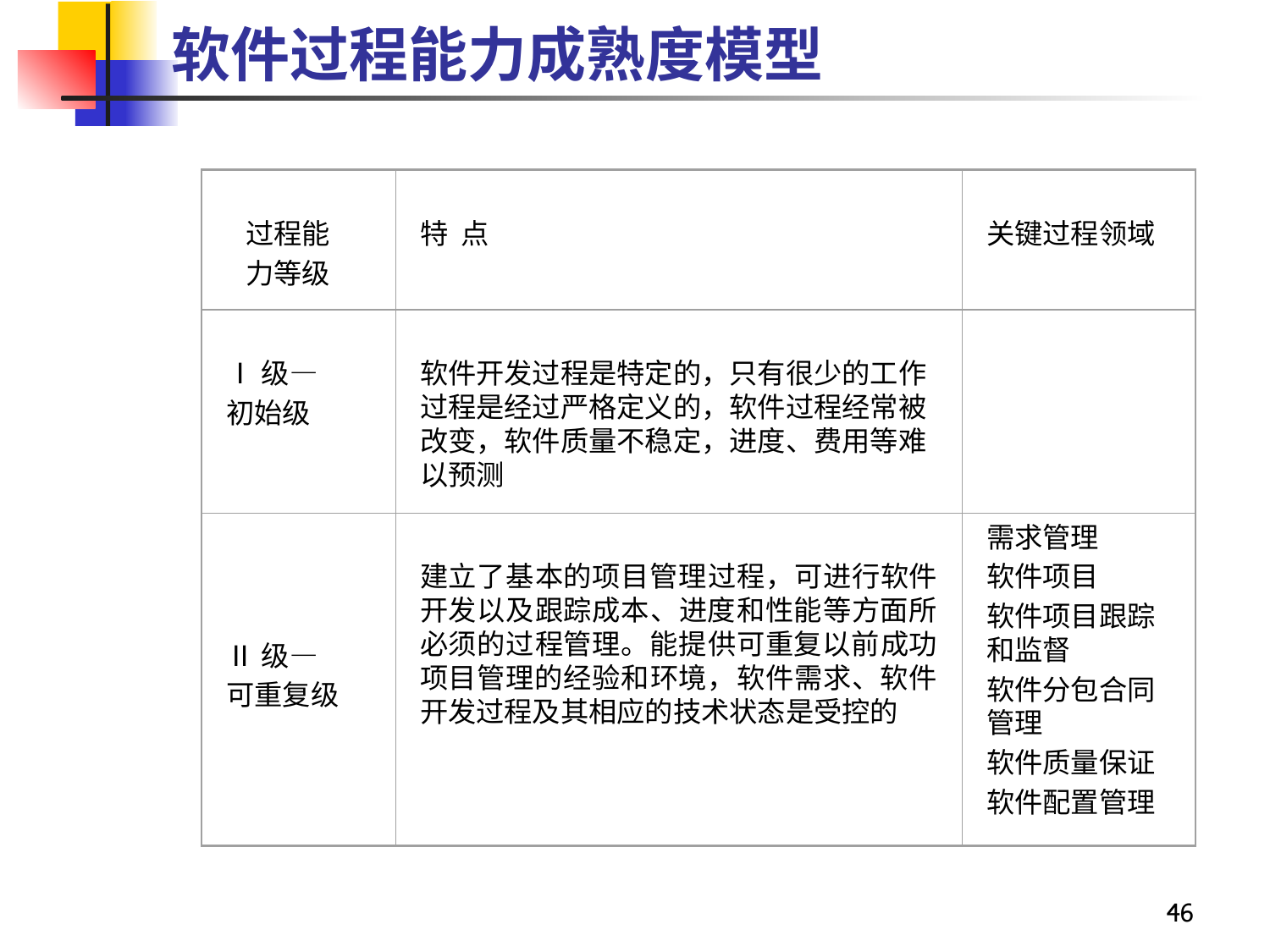

# 软件过程能力成熟度模型

  过程能
  力等级

特  点

关键过程领域

Ⅰ级—
初始级

软件开发过程是特定的，只有很少的工作过程是经过严格定义的，软件过程经常被改变，软件质量不稳定，进度、费用等难以预测

Ⅱ级—
可重复级

建立了基本的项目管理过程，可进行软件开发以及跟踪成本、进度和性能等方面所必须的过程管理。能提供可重复以前成功项目管理的经验和环境，软件需求、软件开发过程及其相应的技术状态是受控的

需求管理
软件项目
软件项目跟踪和监督
软件分包合同管理
软件质量保证
软件配置管理

46